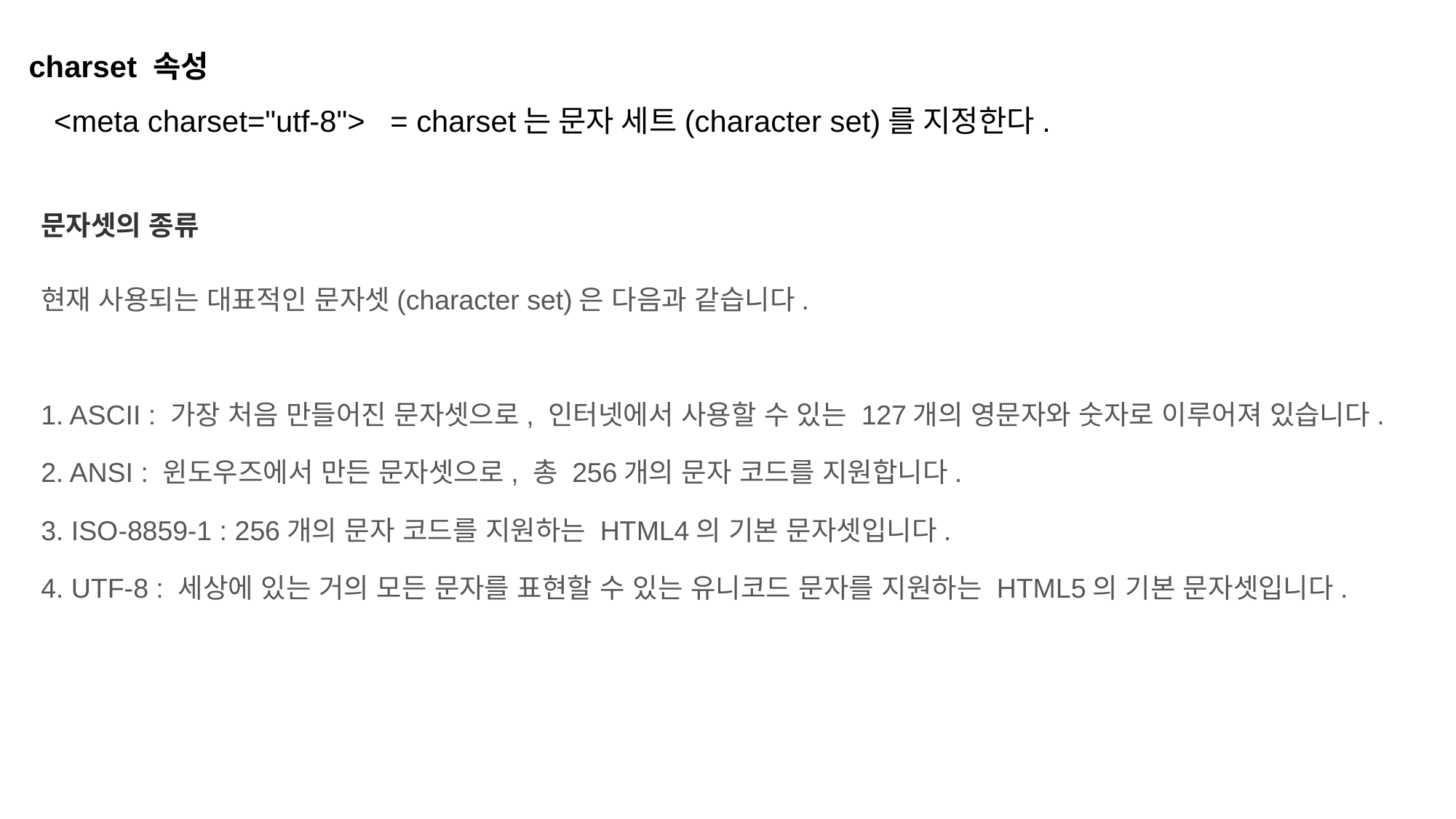

charset 속성
   <meta charset="utf-8">   = charset는 문자 세트(character set)를 지정한다.

문자셋의 종류
현재 사용되는 대표적인 문자셋(character set)은 다음과 같습니다.

1. ASCII : 가장 처음 만들어진 문자셋으로, 인터넷에서 사용할 수 있는 127개의 영문자와 숫자로 이루어져 있습니다.
2. ANSI : 윈도우즈에서 만든 문자셋으로, 총 256개의 문자 코드를 지원합니다.
3. ISO-8859-1 : 256개의 문자 코드를 지원하는 HTML4의 기본 문자셋입니다.
4. UTF-8 : 세상에 있는 거의 모든 문자를 표현할 수 있는 유니코드 문자를 지원하는 HTML5의 기본 문자셋입니다.